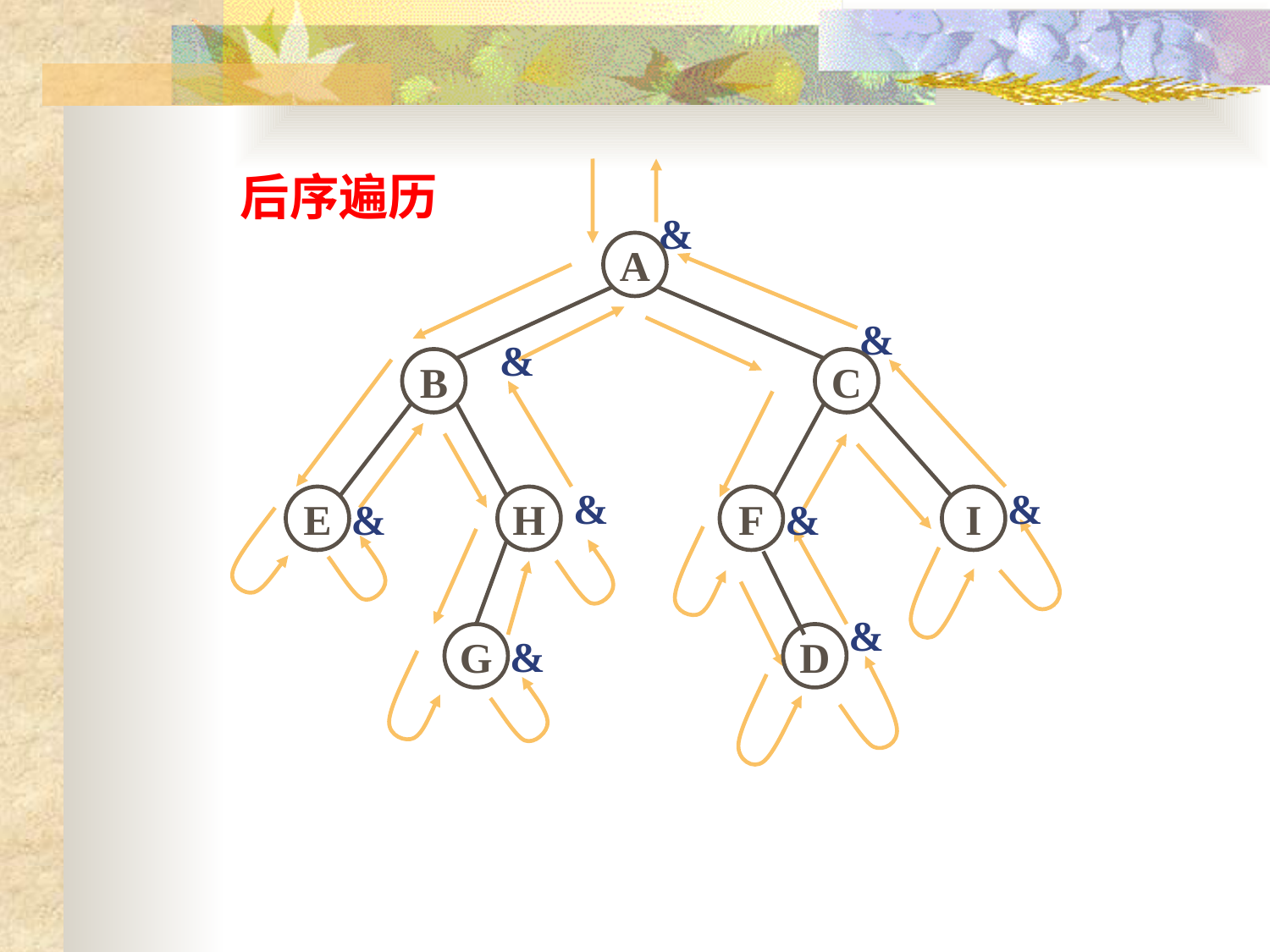

后序遍历
&
A
B
C
E
H
F
I
G
D

&

&

&
&
&
&

&
&